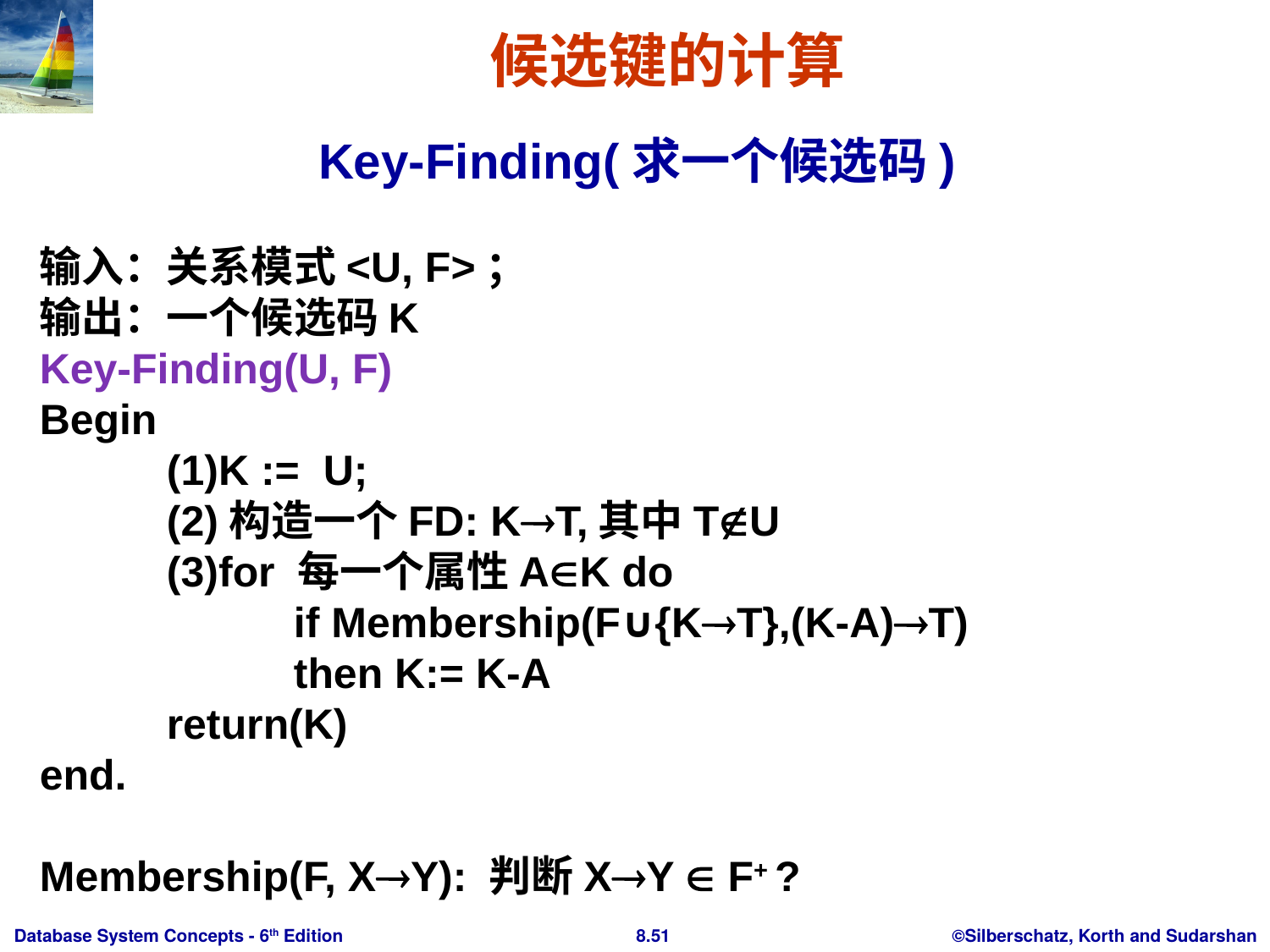

# 候选键的计算
Key-Finding(求一个候选码)

输入：关系模式<U, F>；
输出：一个候选码K
Key-Finding(U, F)
Begin
	(1)K :=  U;
	(2)构造一个FD: K→T,其中T∉U
	(3)for 每一个属性A∈K do
		if Membership(F∪{K→T},(K-A)→T)
		then K:= K-A
	return(K)
end.

Membership(F, X→Y): 判断X→Y ∈ F+ ?